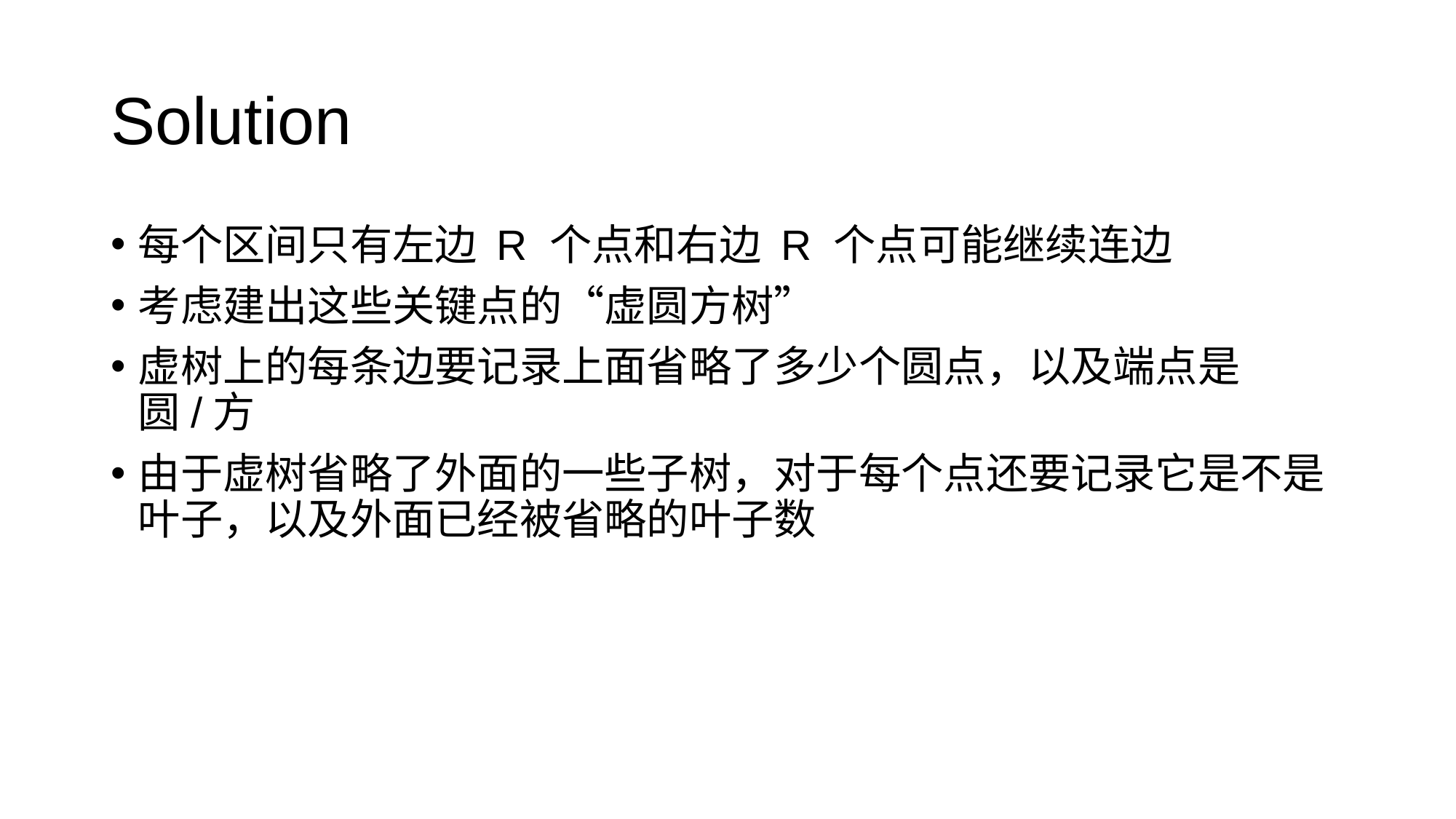

# Solution
每个区间只有左边 R 个点和右边 R 个点可能继续连边
考虑建出这些关键点的“虚圆方树”
虚树上的每条边要记录上面省略了多少个圆点，以及端点是圆/方
由于虚树省略了外面的一些子树，对于每个点还要记录它是不是叶子，以及外面已经被省略的叶子数